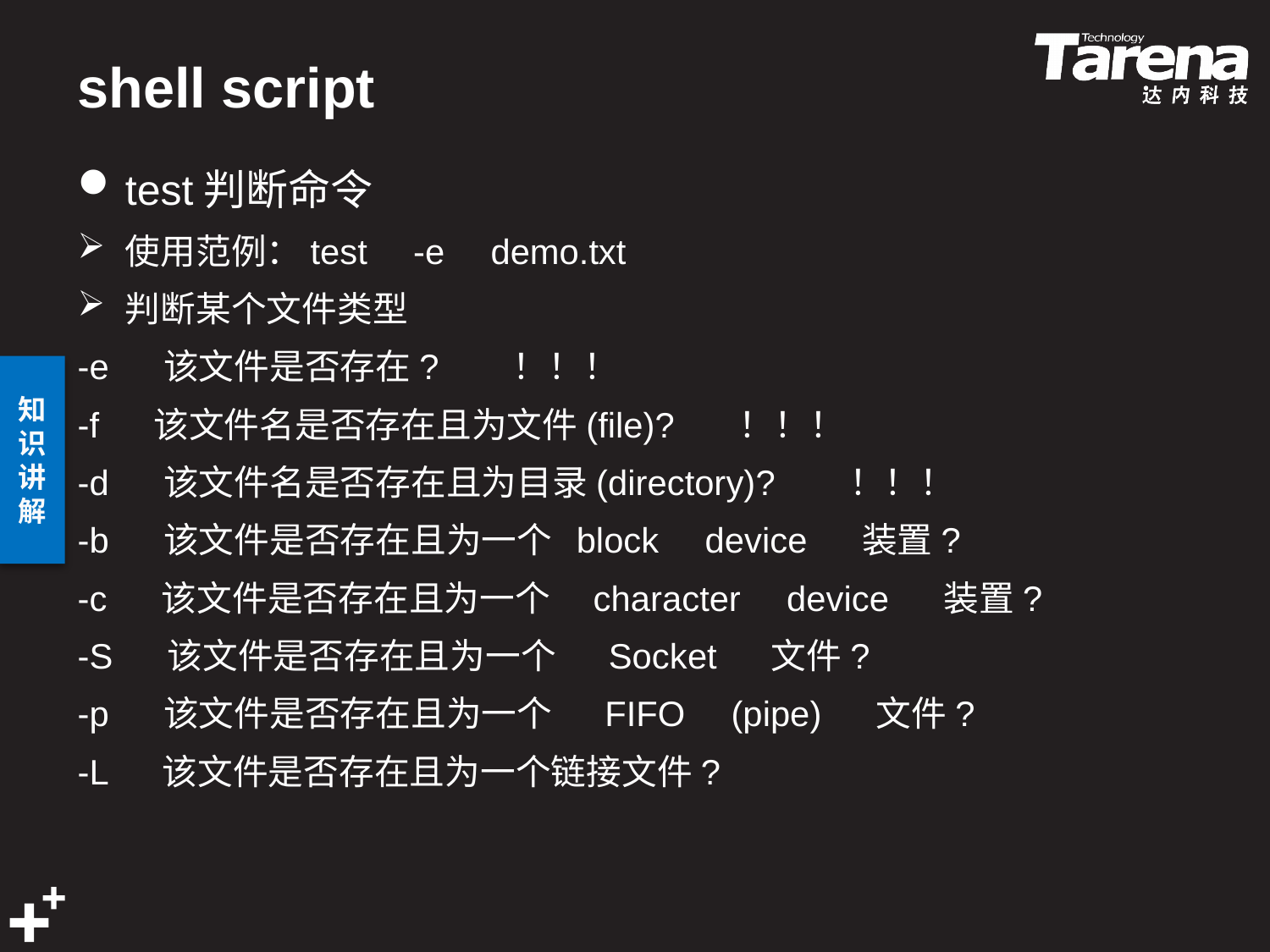

# shell script
test判断命令
使用范例：test  -e  demo.txt 
判断某个文件类型   
-e  该文件是否存在?    ！！！
-f  该文件名是否存在且为文件(file)?   ！！！
-d  该文件名是否存在且为目录(directory)?    ！！！
-b  该文件是否存在且为一个  block  device  装置? 
-c  该文件是否存在且为一个 character  device  装置? 
-S  该文件是否存在且为一个  Socket  文件? 
-p  该文件是否存在且为一个  FIFO  (pipe)  文件?   
-L  该文件是否存在且为一个链接文件? 